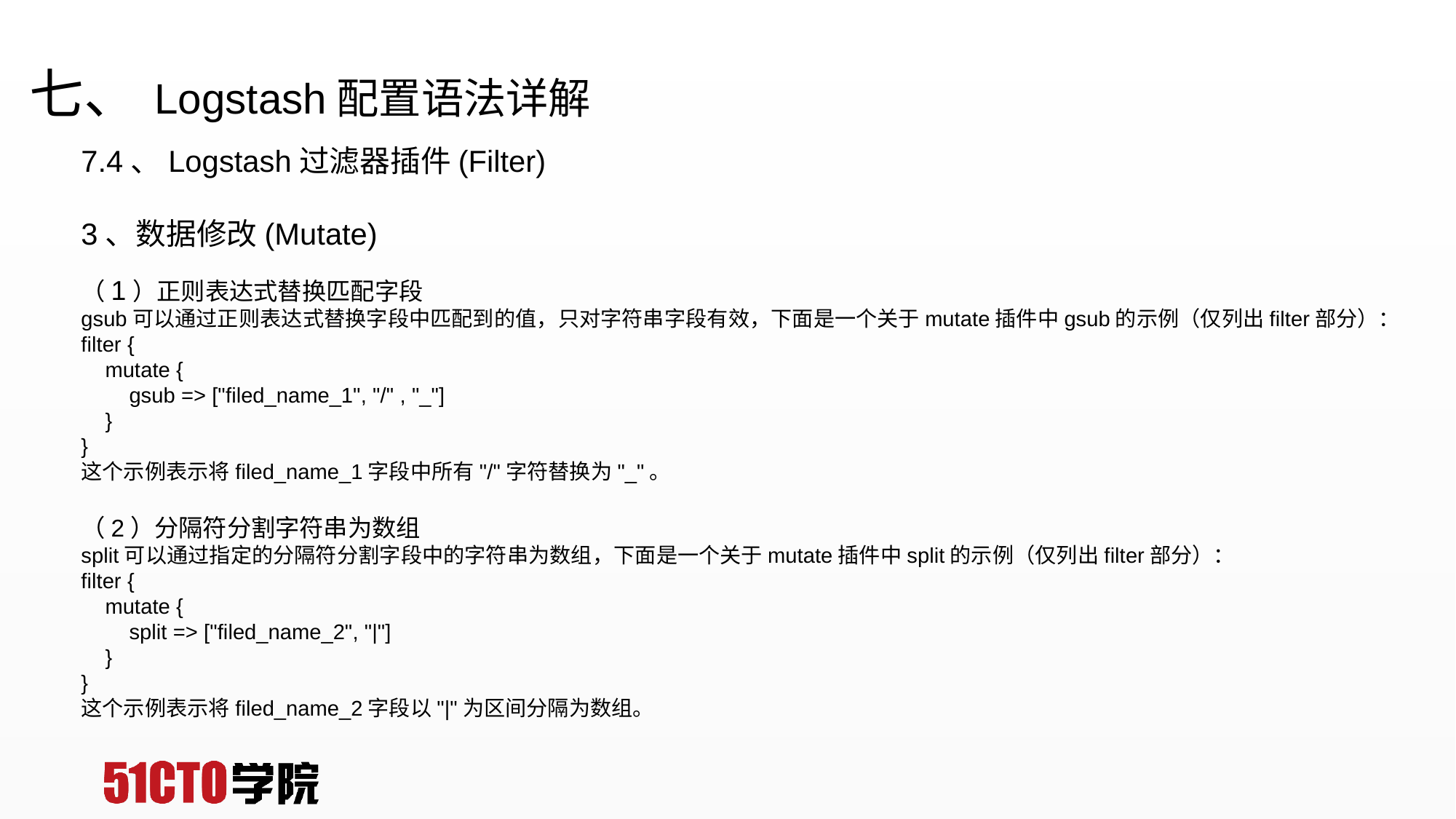

# 七、Logstash配置语法详解
7.4、Logstash过滤器插件(Filter)

3、数据修改(Mutate)

（1）正则表达式替换匹配字段
gsub可以通过正则表达式替换字段中匹配到的值，只对字符串字段有效，下面是一个关于mutate插件中gsub的示例（仅列出filter部分）：
filter {
    mutate {
        gsub => ["filed_name_1", "/" , "_"]
    }
}
这个示例表示将filed_name_1字段中所有"/"字符替换为"_"。

（2）分隔符分割字符串为数组
split可以通过指定的分隔符分割字段中的字符串为数组，下面是一个关于mutate插件中split的示例（仅列出filter部分）：
filter {
    mutate {
        split => ["filed_name_2", "|"]
    }
}
这个示例表示将filed_name_2字段以"|"为区间分隔为数组。